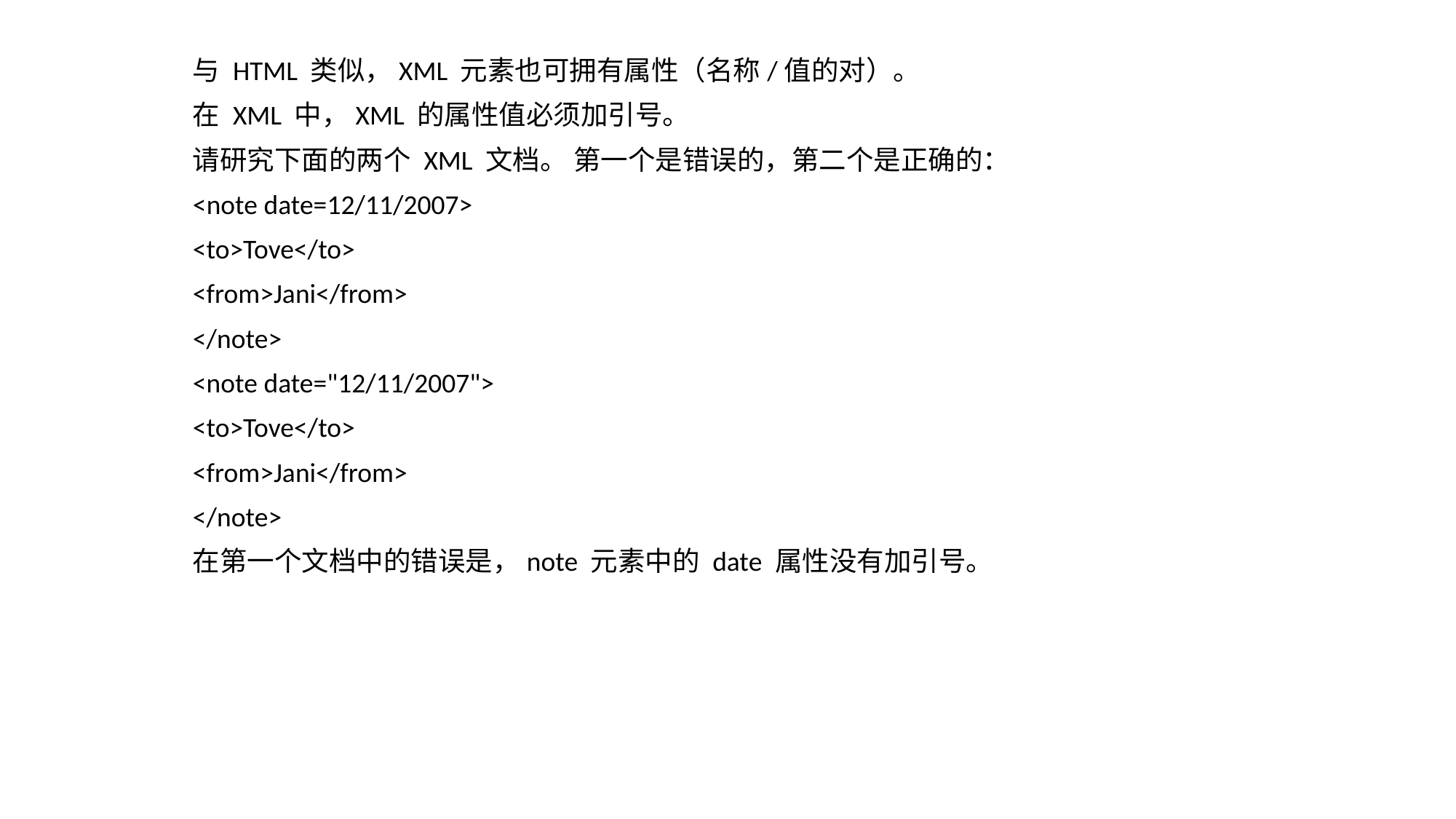

与 HTML 类似，XML 元素也可拥有属性（名称/值的对）。
在 XML 中，XML 的属性值必须加引号。
请研究下面的两个 XML 文档。 第一个是错误的，第二个是正确的：
<note date=12/11/2007>
<to>Tove</to>
<from>Jani</from>
</note>
<note date="12/11/2007">
<to>Tove</to>
<from>Jani</from>
</note>
在第一个文档中的错误是，note 元素中的 date 属性没有加引号。